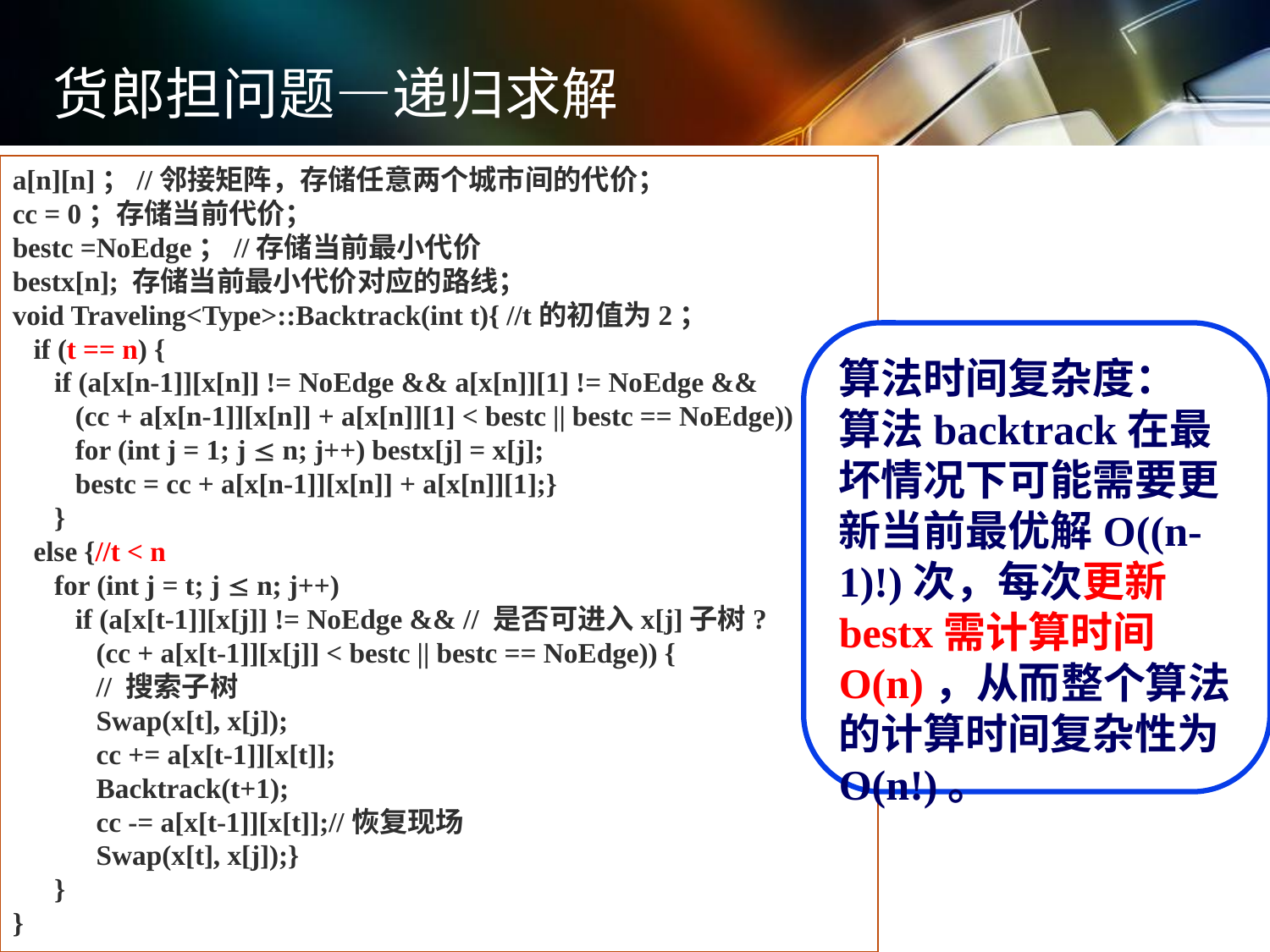

货郎担问题—递归求解
a[n][n]；//邻接矩阵，存储任意两个城市间的代价；
cc = 0；存储当前代价；
bestc =NoEdge；//存储当前最小代价
bestx[n]; 存储当前最小代价对应的路线；
void Traveling<Type>::Backtrack(int t){ //t的初值为2；
   if (t == n) {
      if (a[x[n-1]][x[n]] != NoEdge && a[x[n]][1] != NoEdge &&
         (cc + a[x[n-1]][x[n]] + a[x[n]][1] < bestc || bestc == NoEdge)) {
         for (int j = 1; j ≤ n; j++) bestx[j] = x[j];
         bestc = cc + a[x[n-1]][x[n]] + a[x[n]][1];}
      }
   else {//t < n
      for (int j = t; j ≤ n; j++)
         if (a[x[t-1]][x[j]] != NoEdge && // 是否可进入x[j]子树?
            (cc + a[x[t-1]][x[j]] < bestc || bestc == NoEdge)) {
            // 搜索子树
            Swap(x[t], x[j]);
            cc += a[x[t-1]][x[t]];
            Backtrack(t+1);
            cc -= a[x[t-1]][x[t]];//恢复现场
            Swap(x[t], x[j]);}
      }
}
算法时间复杂度：
算法backtrack在最坏情况下可能需要更新当前最优解O((n-1)!)次，每次更新bestx需计算时间O(n)，从而整个算法的计算时间复杂性为O(n!)。